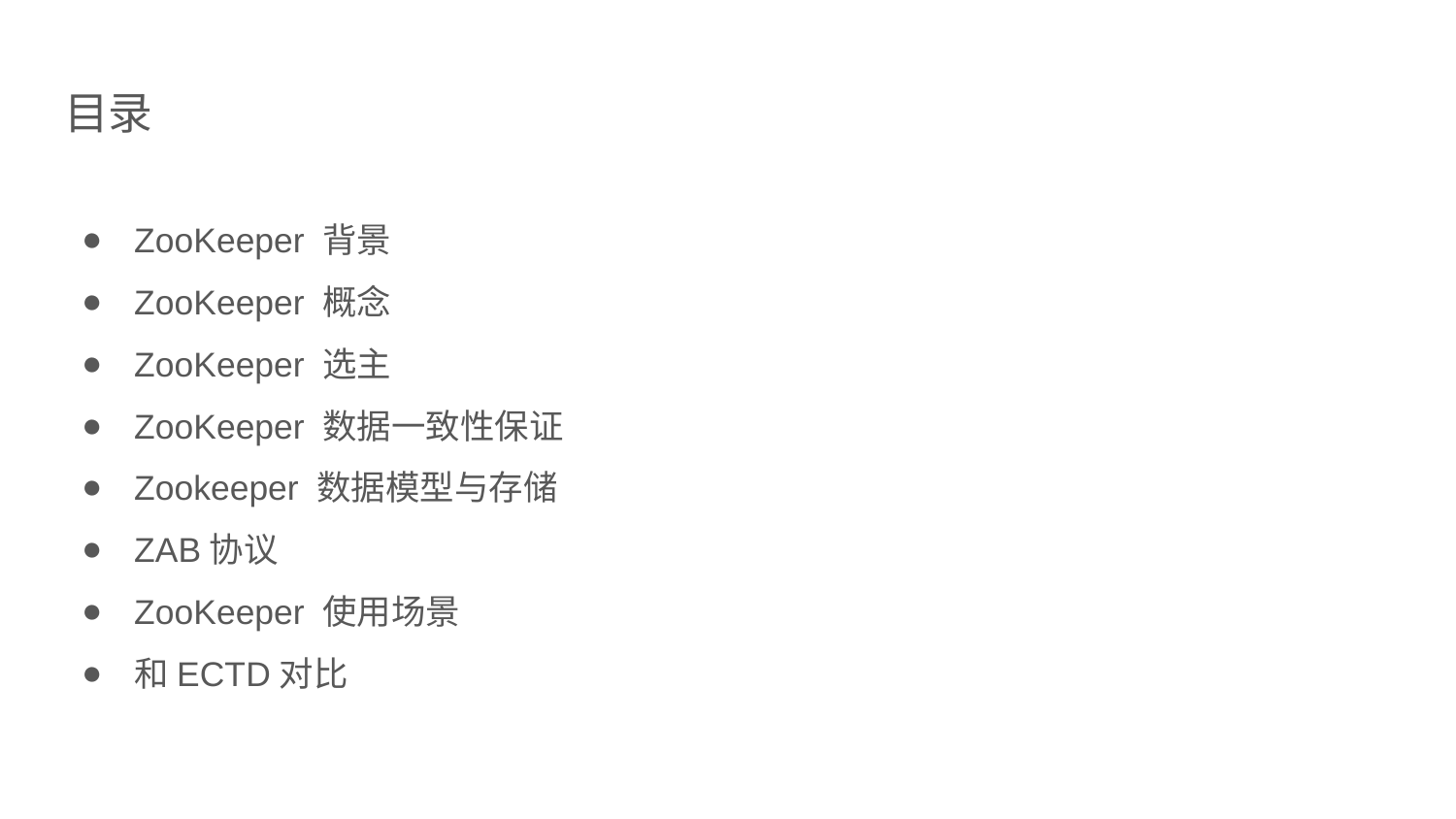

# 目录
ZooKeeper 背景
ZooKeeper 概念
ZooKeeper 选主
ZooKeeper 数据一致性保证
Zookeeper 数据模型与存储
ZAB协议
ZooKeeper 使用场景
和ECTD对比